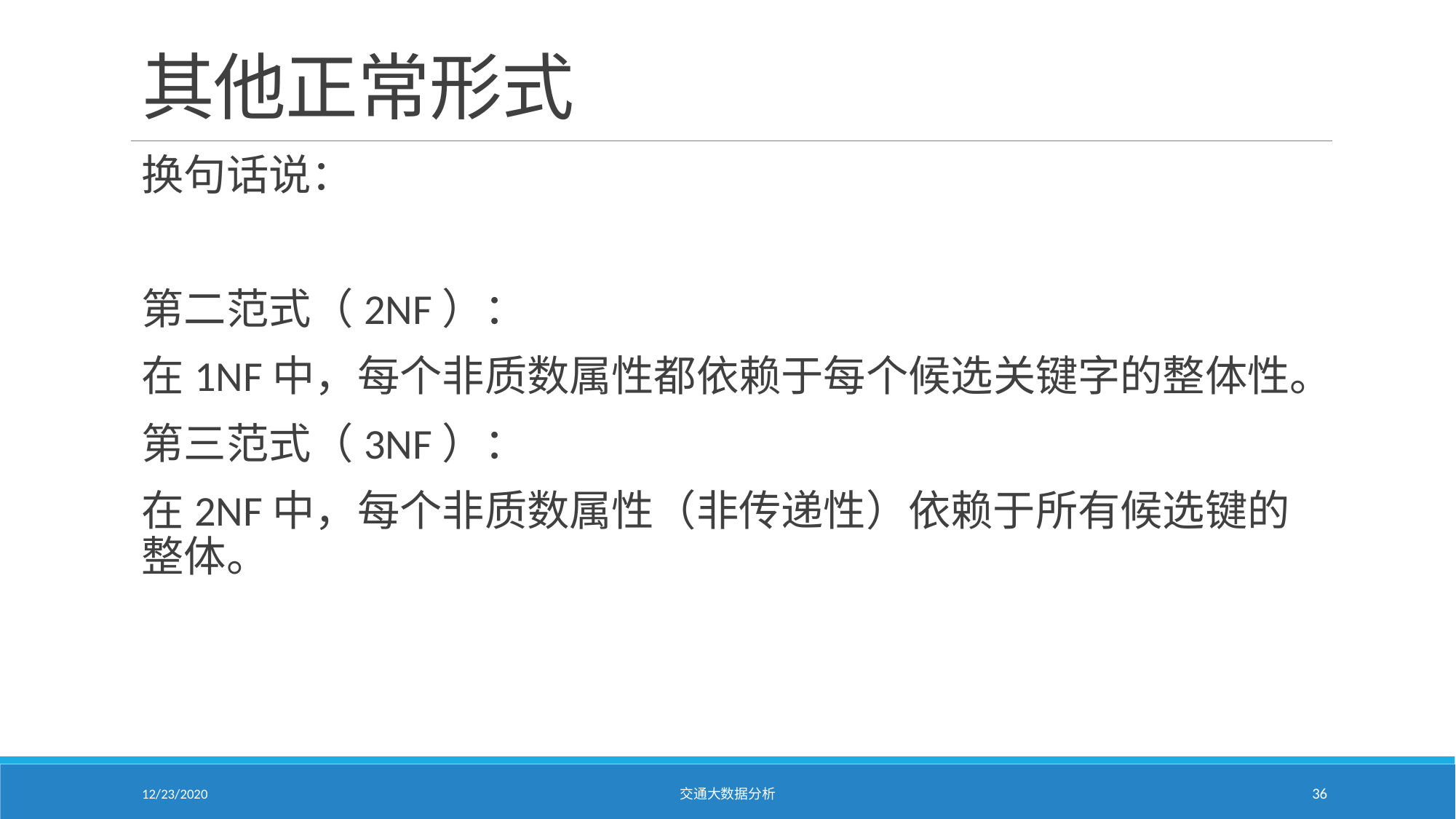

# 其他正常形式
换句话说：

第二范式（2NF）：
在1NF中，每个非质数属性都依赖于每个候选关键字的整体性。
第三范式（3NF）：
在2NF中，每个非质数属性（非传递性）依赖于所有候选键的整体。
12/23/2020
交通大数据分析
36